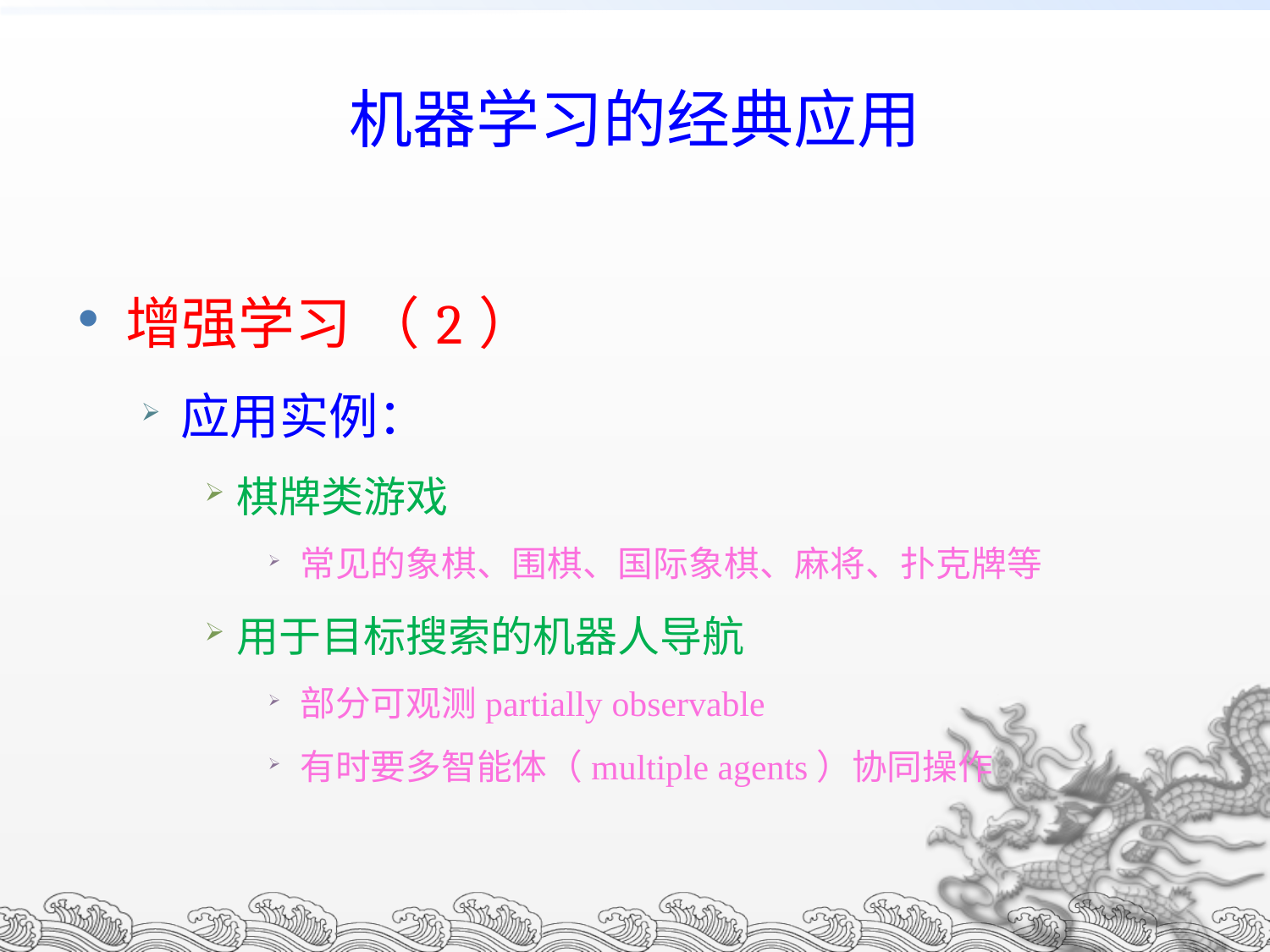

# 机器学习的经典应用
增强学习 （2）
应用实例：
棋牌类游戏
常见的象棋、围棋、国际象棋、麻将、扑克牌等
用于目标搜索的机器人导航
部分可观测partially observable
有时要多智能体（multiple agents）协同操作